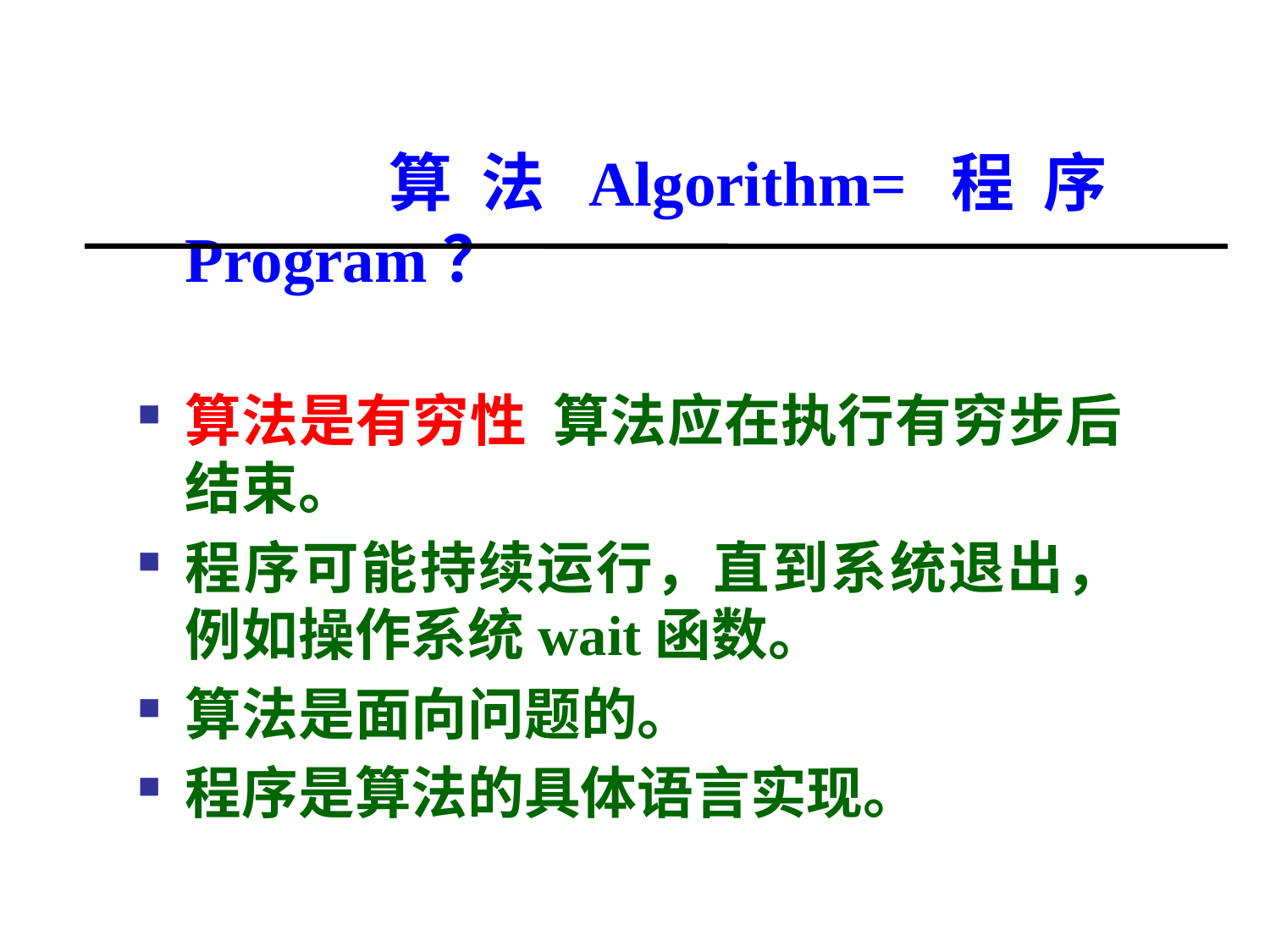

算法Algorithm=程序Program？

算法是有穷性  算法应在执行有穷步后结束。
程序可能持续运行，直到系统退出，例如操作系统wait函数。
算法是面向问题的。
程序是算法的具体语言实现。

53